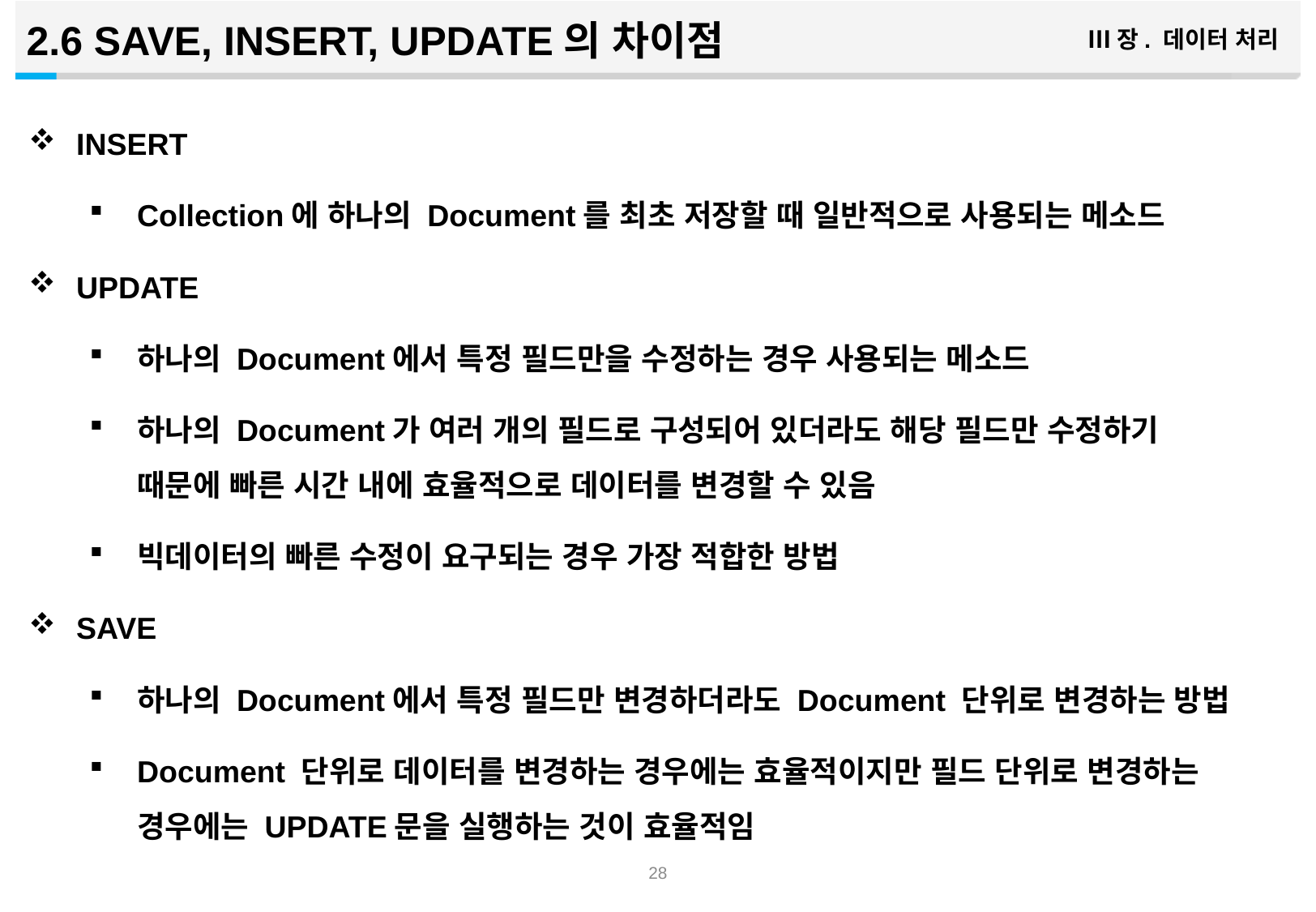

2.6 SAVE, INSERT, UPDATE의 차이점
Ⅲ장. 데이터 처리
INSERT
Collection에 하나의 Document를 최초 저장할 때 일반적으로 사용되는 메소드
UPDATE
하나의 Document에서 특정 필드만을 수정하는 경우 사용되는 메소드
하나의 Document가 여러 개의 필드로 구성되어 있더라도 해당 필드만 수정하기           때문에 빠른 시간 내에 효율적으로 데이터를 변경할 수 있음
빅데이터의 빠른 수정이 요구되는 경우 가장 적합한 방법
SAVE
하나의 Document에서 특정 필드만 변경하더라도 Document 단위로 변경하는 방법
Document 단위로 데이터를 변경하는 경우에는 효율적이지만 필드 단위로 변경하는 경우에는 UPDATE문을 실행하는 것이 효율적임
28